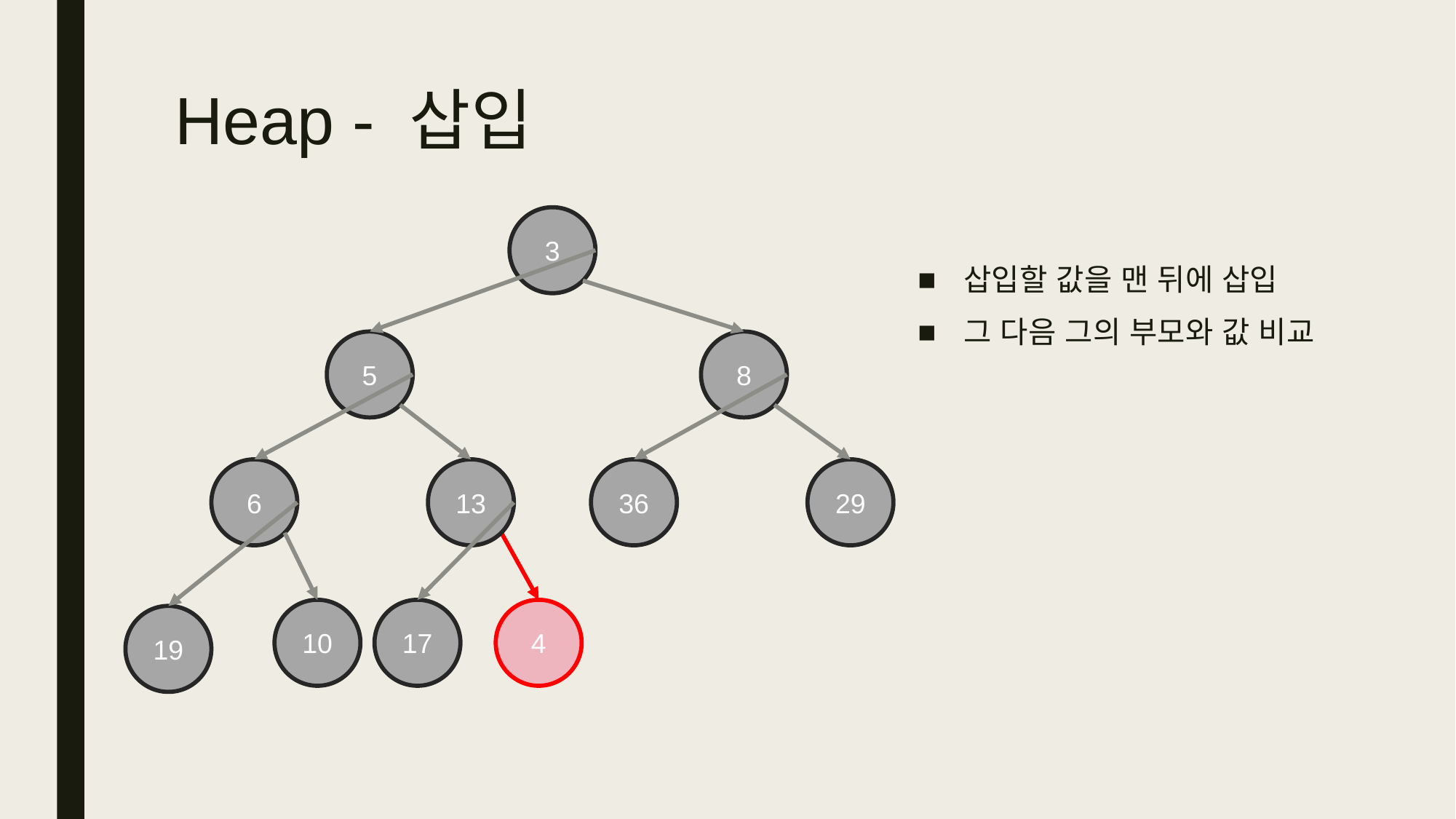

# Heap - 삽입
3
삽입할 값을 맨 뒤에 삽입
그 다음 그의 부모와 값 비교
5
8
6
13
36
29
10
17
4
19